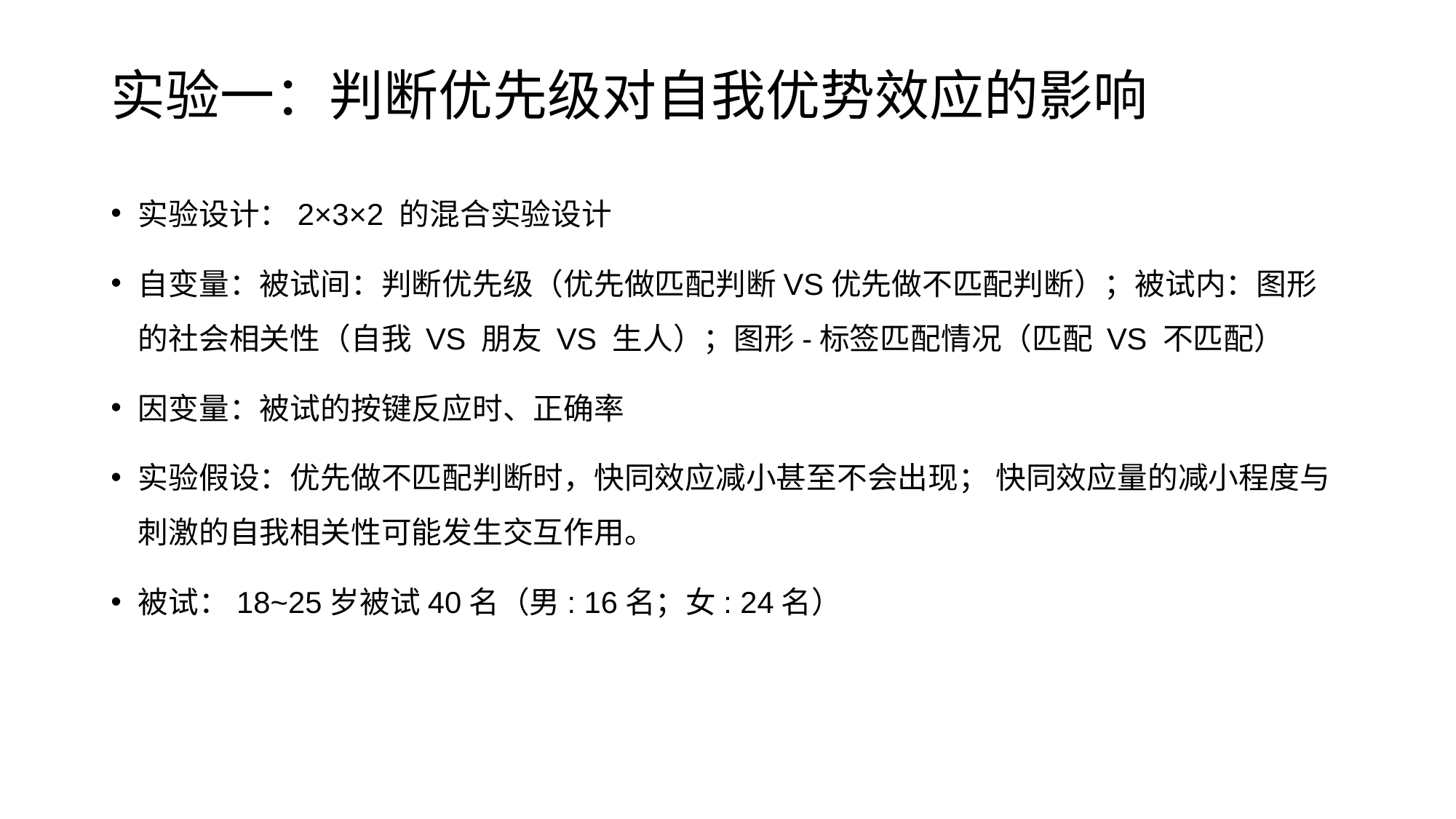

# 实验一：判断优先级对自我优势效应的影响
实验设计：2×3×2 的混合实验设计
自变量：被试间：判断优先级（优先做匹配判断VS优先做不匹配判断）；被试内：图形的社会相关性（自我 VS 朋友 VS 生人）；图形-标签匹配情况（匹配 VS 不匹配）
因变量：被试的按键反应时、正确率
实验假设：优先做不匹配判断时，快同效应减小甚至不会出现； 快同效应量的减小程度与刺激的自我相关性可能发生交互作用。
被试：18~25岁被试40名（男: 16名；女: 24名）